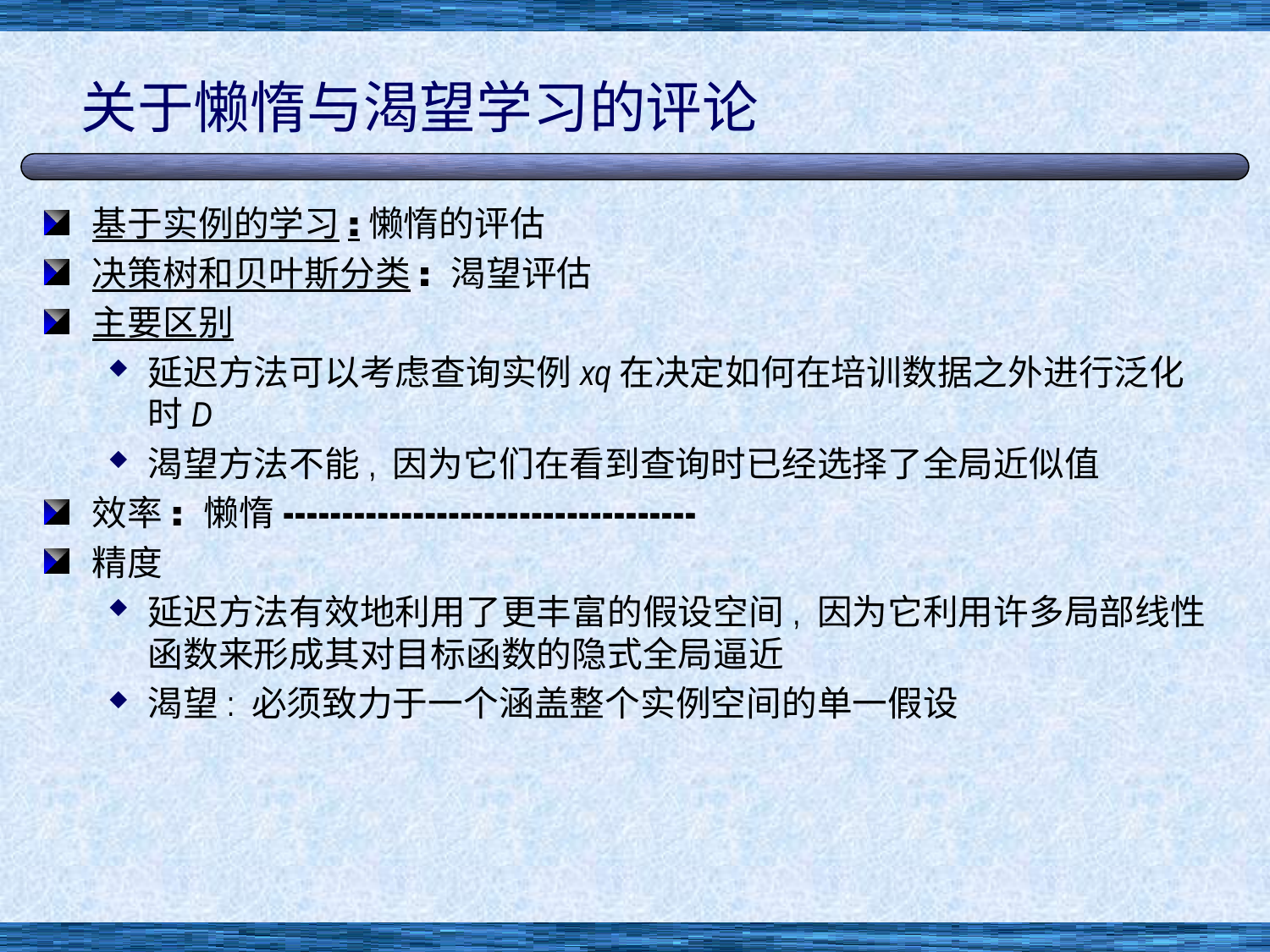

# 关于懒惰与渴望学习的评论
基于实例的学习:懒惰的评估
决策树和贝叶斯分类: 渴望评估
主要区别
延迟方法可以考虑查询实例xq在决定如何在培训数据之外进行泛化时D
渴望方法不能, 因为它们在看到查询时已经选择了全局近似值
效率: 懒惰-----------------------------------
精度
延迟方法有效地利用了更丰富的假设空间, 因为它利用许多局部线性函数来形成其对目标函数的隐式全局逼近
渴望: 必须致力于一个涵盖整个实例空间的单一假设